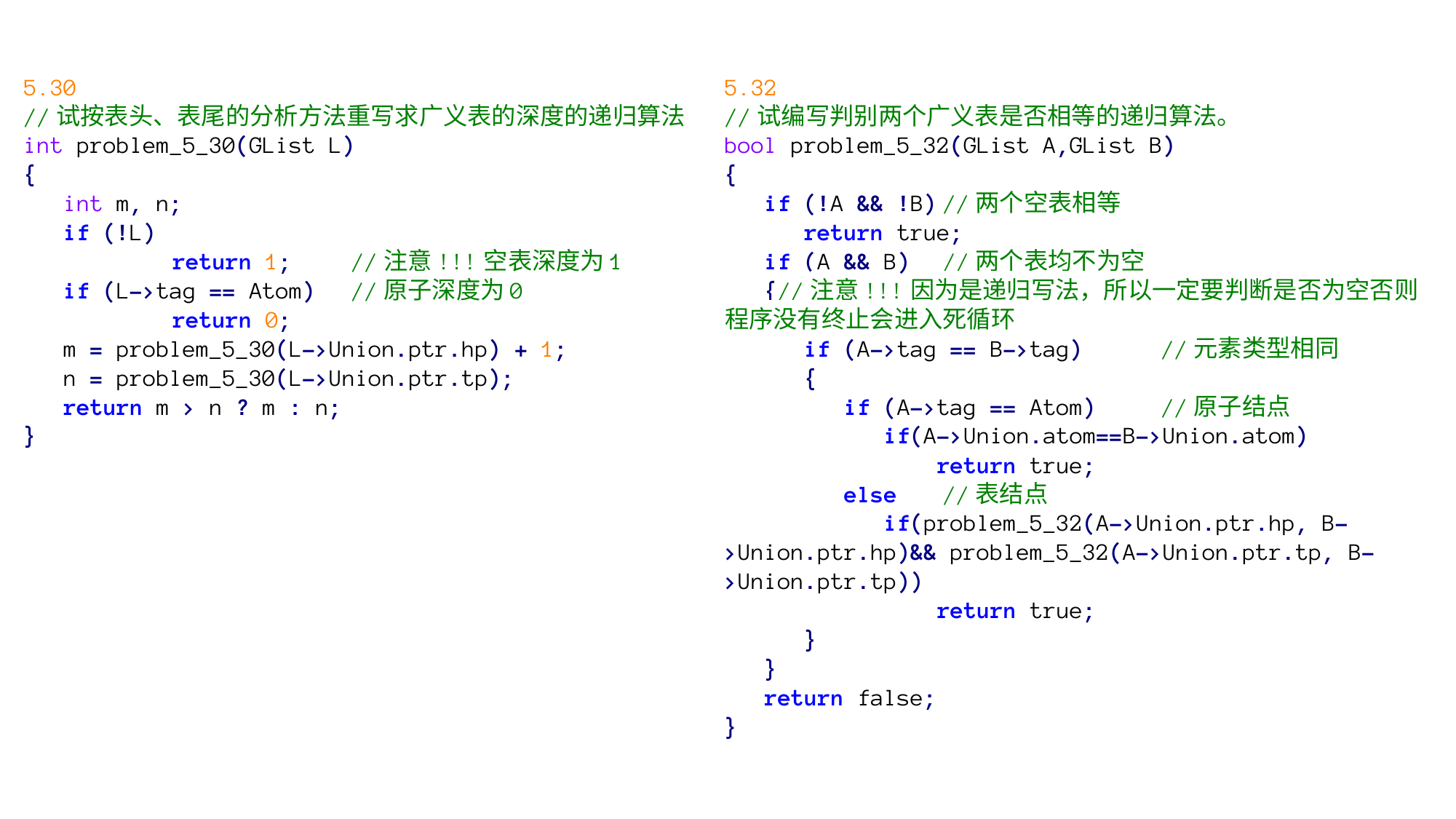

5.30
//试按表头、表尾的分析方法重写求广义表的深度的递归算法
int problem_5_30(GList L)
{
   int m, n;
   if (!L)
	   return 1;	//注意!!!空表深度为1
   if (L->tag == Atom)	//原子深度为0
	   return 0;
   m = problem_5_30(L->Union.ptr.hp) + 1;
   n = problem_5_30(L->Union.ptr.tp);
   return m > n ? m : n;
}
5.32
//试编写判别两个广义表是否相等的递归算法。
bool problem_5_32(GList A,GList B)
{
   if (!A && !B)	//两个空表相等
      return true;
   if (A && B)	//两个表均不为空
   {//注意!!!因为是递归写法，所以一定要判断是否为空否则程序没有终止会进入死循环
      if (A->tag == B->tag)	//元素类型相同
      {
         if (A->tag == Atom)	//原子结点
            if(A->Union.atom==B->Union.atom)
                return true;
         else	//表结点
            if(problem_5_32(A->Union.ptr.hp, B->Union.ptr.hp)&& problem_5_32(A->Union.ptr.tp, B->Union.ptr.tp))
                return true;
      }
   }
   return false;
}